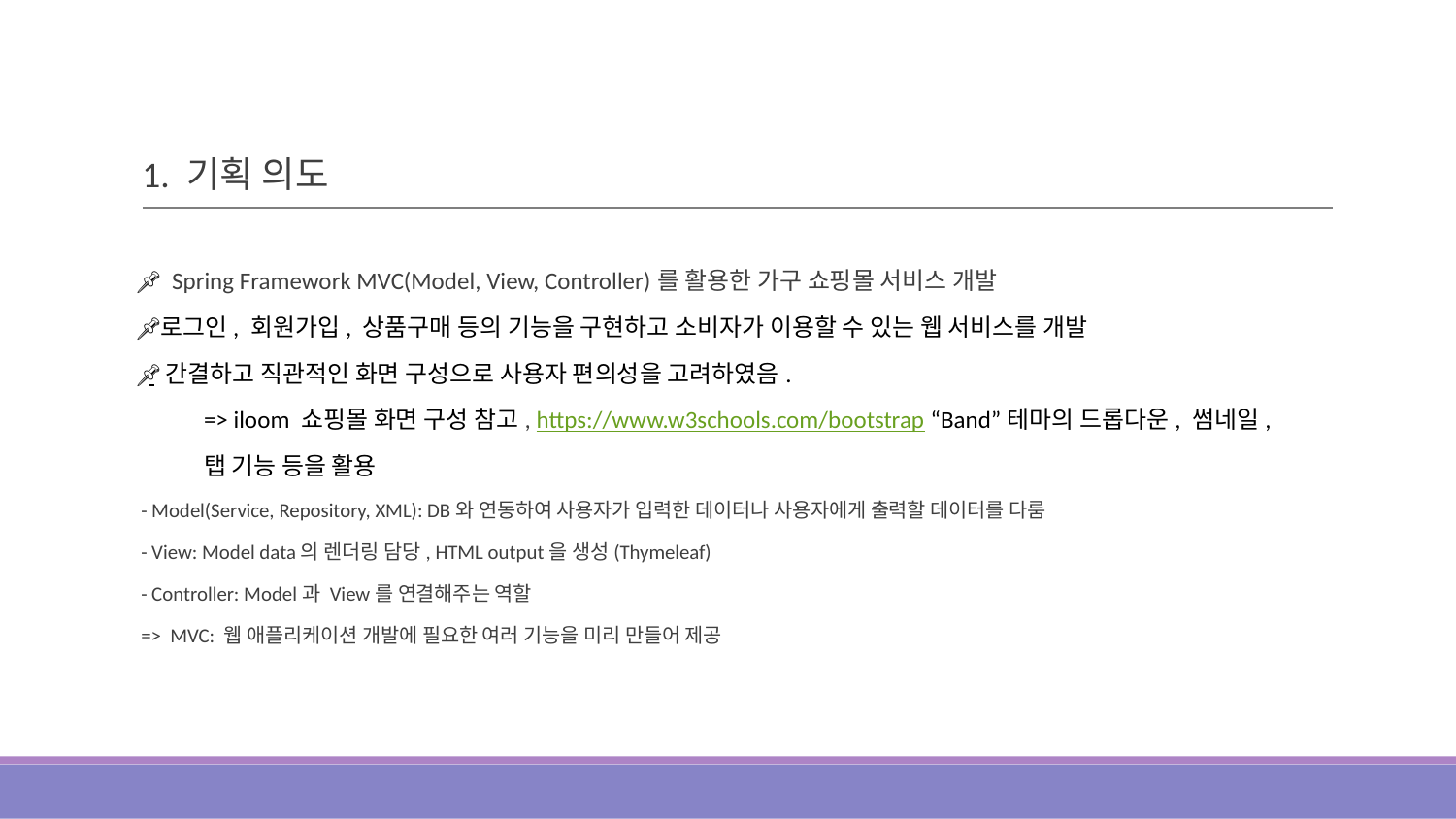

# 1. 기획 의도
 📌  Spring Framework MVC(Model, View, Controller)를 활용한 가구 쇼핑몰 서비스 개발
 📌 로그인, 회원가입, 상품구매 등의 기능을 구현하고 소비자가 이용할 수 있는 웹 서비스를 개발
 📌  간결하고 직관적인 화면 구성으로 사용자 편의성을 고려하였음.
=> iloom 쇼핑몰 화면 구성 참고, https://www.w3schools.com/bootstrap “Band”테마의 드롭다운, 썸네일,
탭 기능 등을 활용
- Model(Service, Repository, XML): DB와 연동하여 사용자가 입력한 데이터나 사용자에게 출력할 데이터를 다룸
- View: Model data의 렌더링 담당, HTML output을 생성(Thymeleaf)
- Controller: Model과 View를 연결해주는 역할
=>  MVC: 웹 애플리케이션 개발에 필요한 여러 기능을 미리 만들어 제공